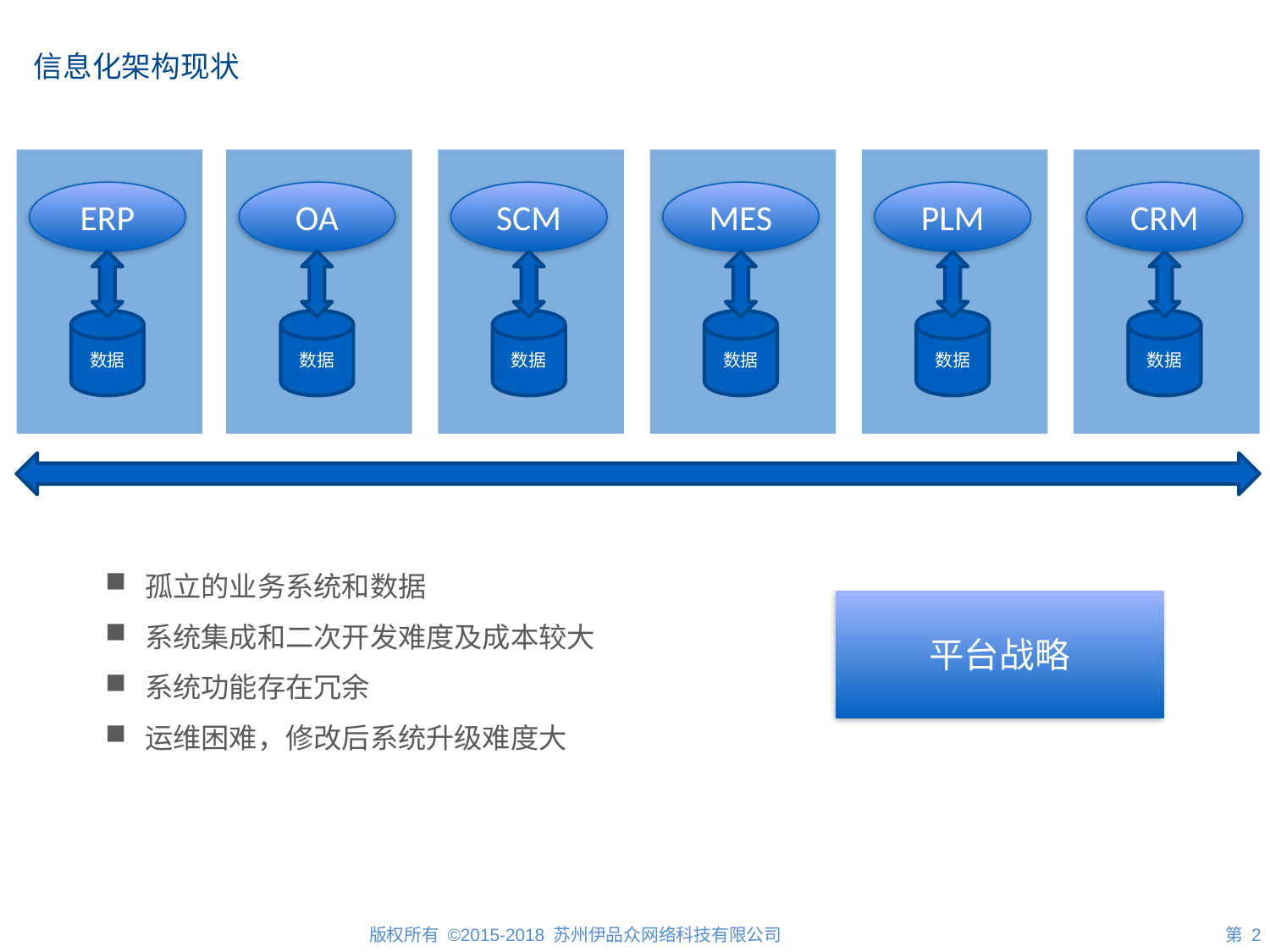

信息化架构现状

ERP
OA
SCM
MES
PLM
CRM

数据
数据
数据
数据
数据
数据

孤立的业务系统和数据
系统集成和二次开发难度及成本较大
系统功能存在冗余
运维困难，修改后系统升级难度大
平台战略